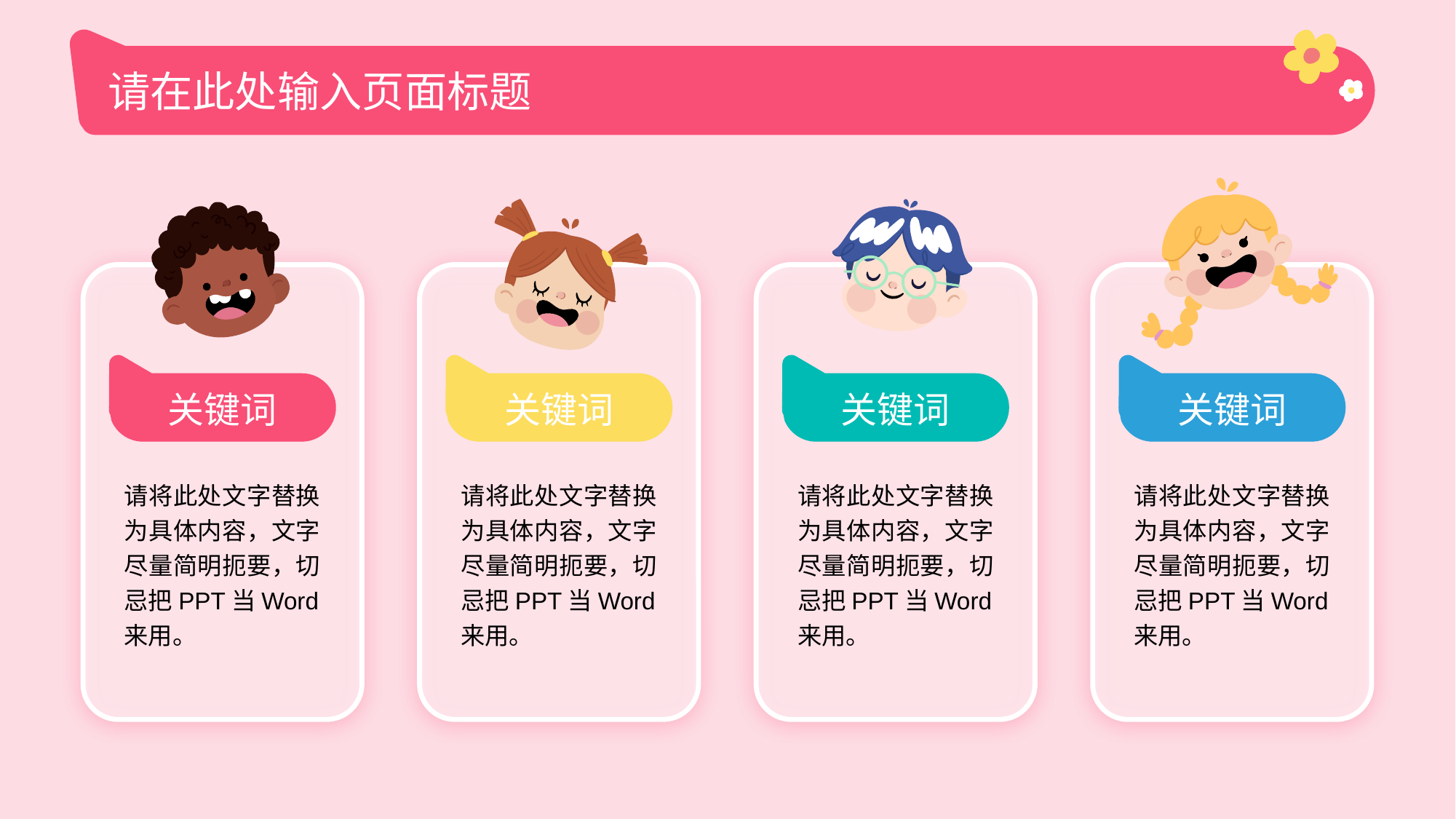

# 请在此处输入页面标题

关键词
关键词
关键词
关键词
请将此处文字替换为具体内容，文字尽量简明扼要，切忌把PPT当Word来用。
请将此处文字替换为具体内容，文字尽量简明扼要，切忌把PPT当Word来用。
请将此处文字替换为具体内容，文字尽量简明扼要，切忌把PPT当Word来用。
请将此处文字替换为具体内容，文字尽量简明扼要，切忌把PPT当Word来用。